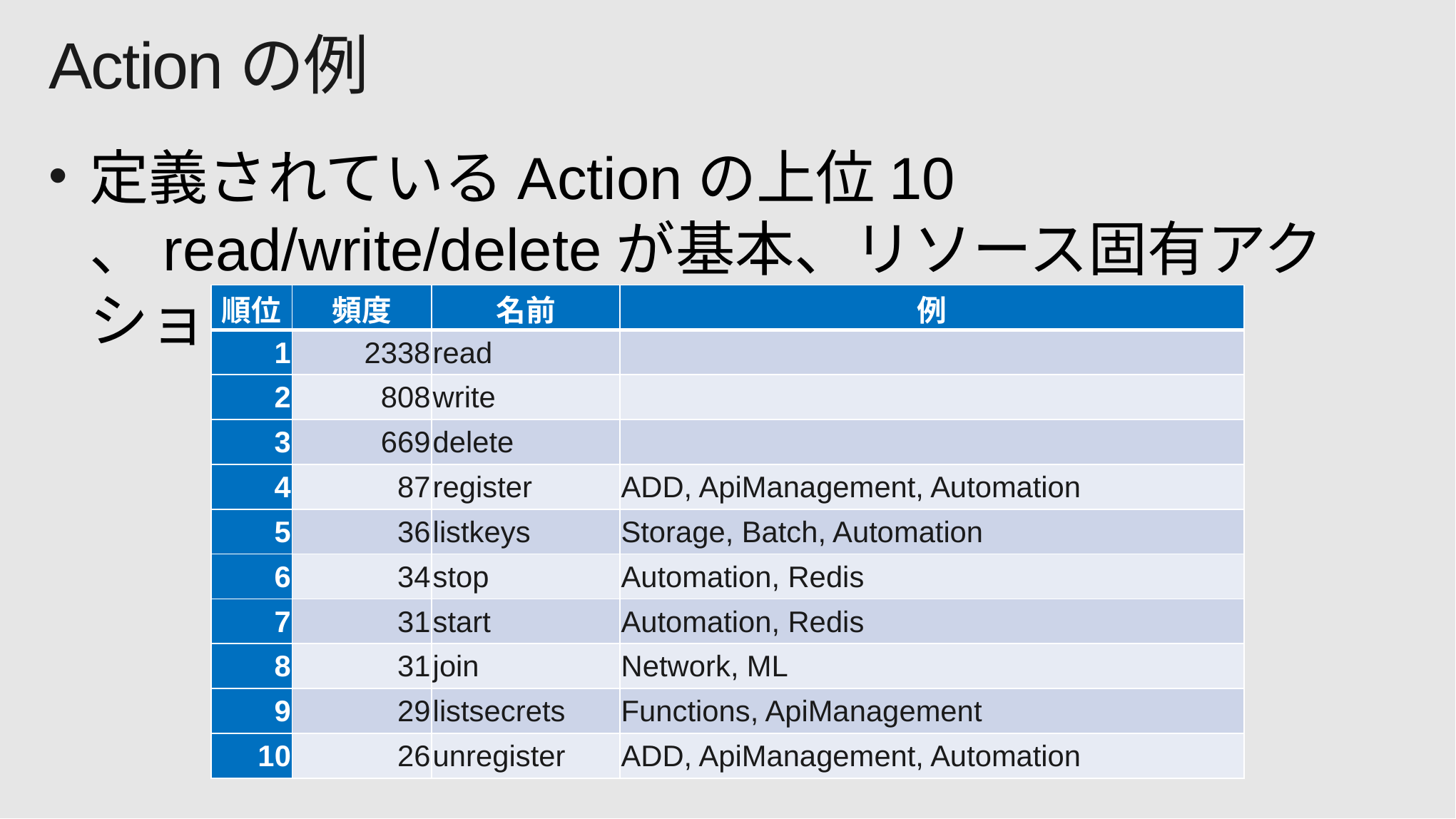

# Actionの例
定義されているActionの上位10 、read/write/deleteが基本、リソース固有アクションあり
| 順位 | 頻度 | 名前 | 例 |
| --- | --- | --- | --- |
| 1 | 2338 | read |  |
| 2 | 808 | write |  |
| 3 | 669 | delete |  |
| 4 | 87 | register | ADD, ApiManagement, Automation |
| 5 | 36 | listkeys | Storage, Batch, Automation |
| 6 | 34 | stop | Automation, Redis |
| 7 | 31 | start | Automation, Redis |
| 8 | 31 | join | Network, ML |
| 9 | 29 | listsecrets | Functions, ApiManagement |
| 10 | 26 | unregister | ADD, ApiManagement, Automation |